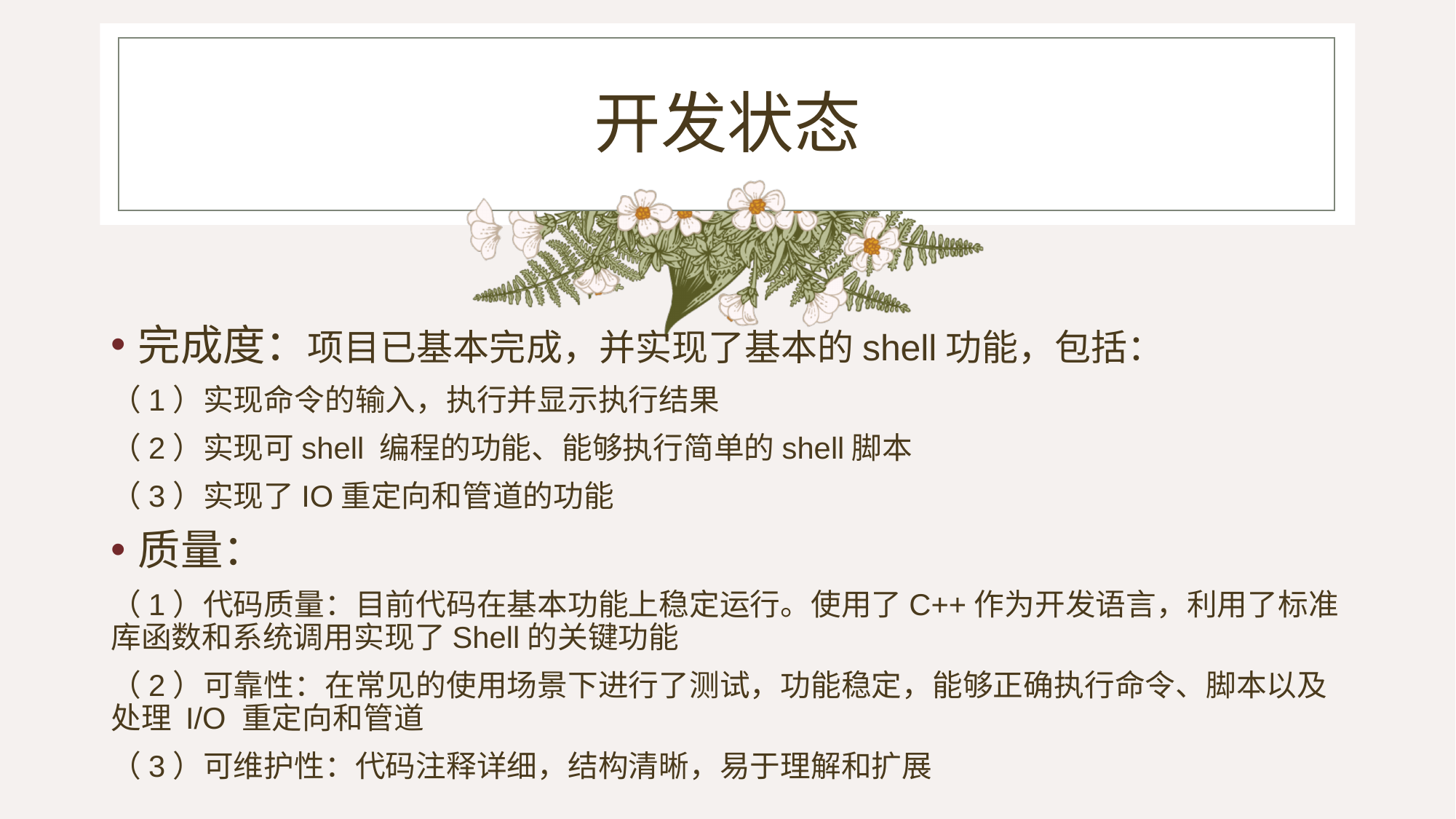

# 开发状态
完成度：项目已基本完成，并实现了基本的shell功能，包括：
（1）实现命令的输入，执行并显示执行结果
（2）实现可shell 编程的功能、能够执行简单的shell脚本
（3）实现了IO重定向和管道的功能
质量：
（1）代码质量：目前代码在基本功能上稳定运行。使用了C++作为开发语言，利用了标准库函数和系统调用实现了Shell的关键功能
（2）可靠性：在常见的使用场景下进行了测试，功能稳定，能够正确执行命令、脚本以及处理 I/O 重定向和管道
（3）可维护性：代码注释详细，结构清晰，易于理解和扩展